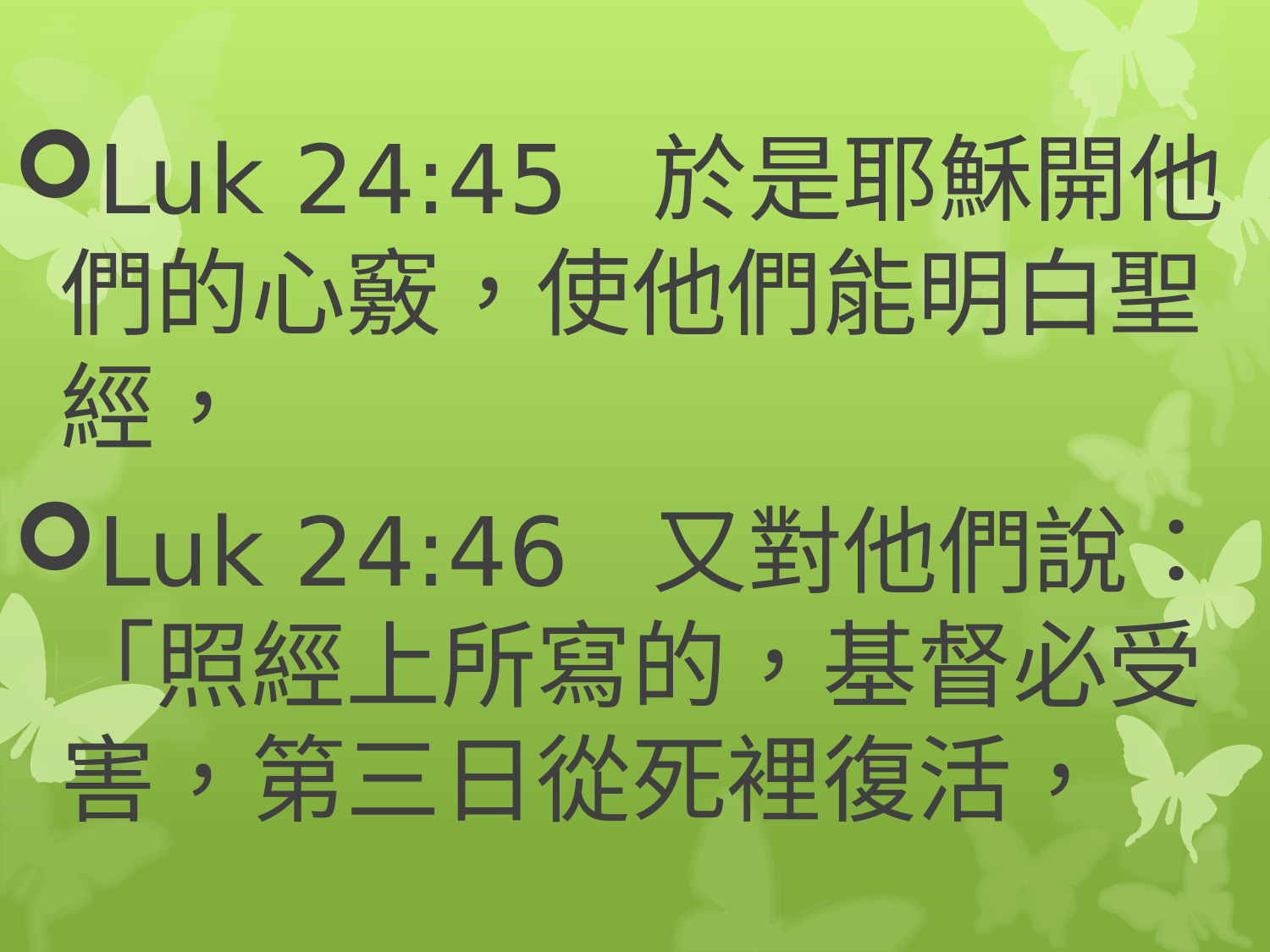

Luk 24:45  於是耶穌開他們的心竅，使他們能明白聖經，
Luk 24:46  又對他們說：「照經上所寫的，基督必受害，第三日從死裡復活，